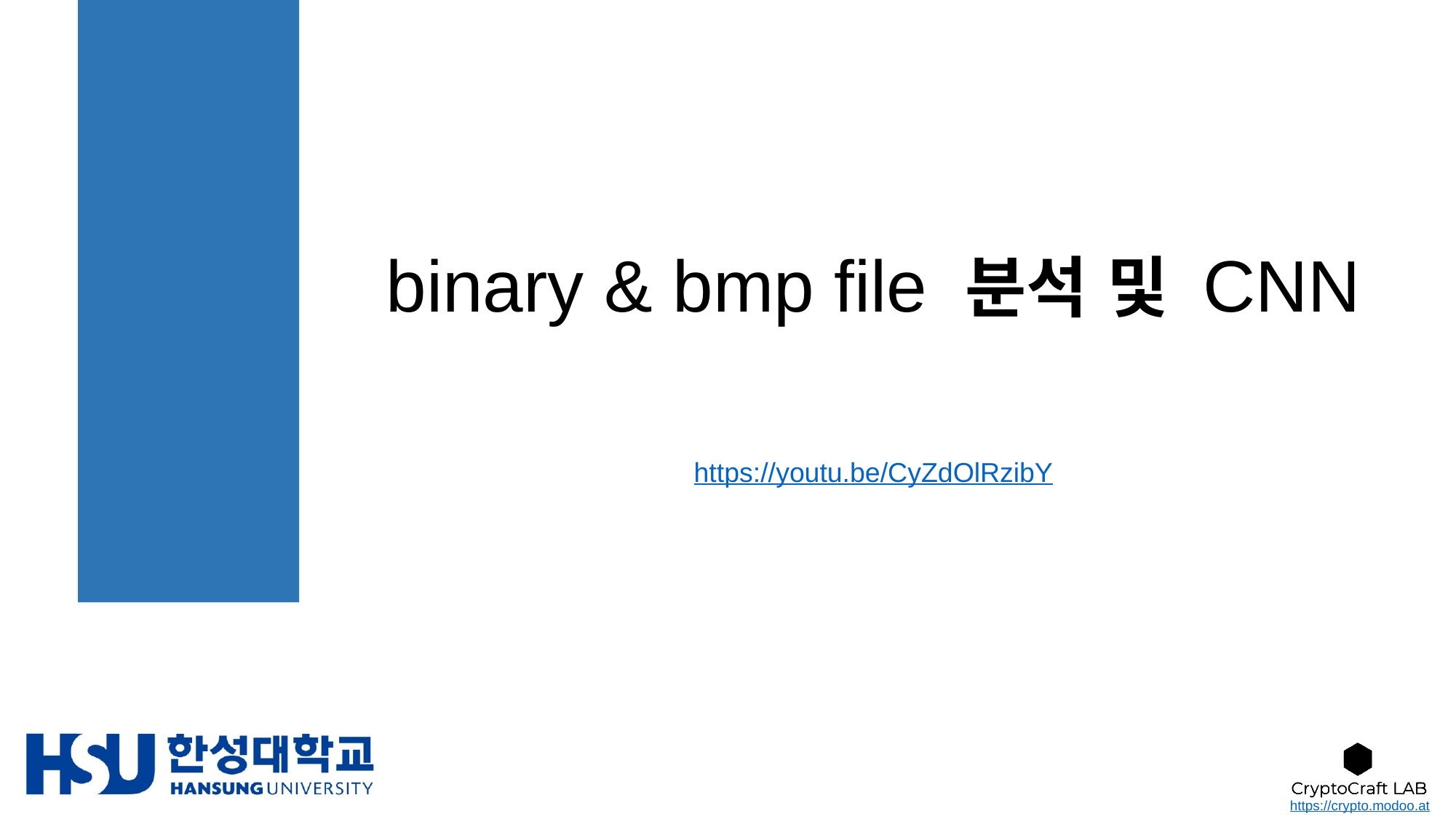

# binary & bmp file 분석 및 CNN
https://youtu.be/CyZdOlRzibY